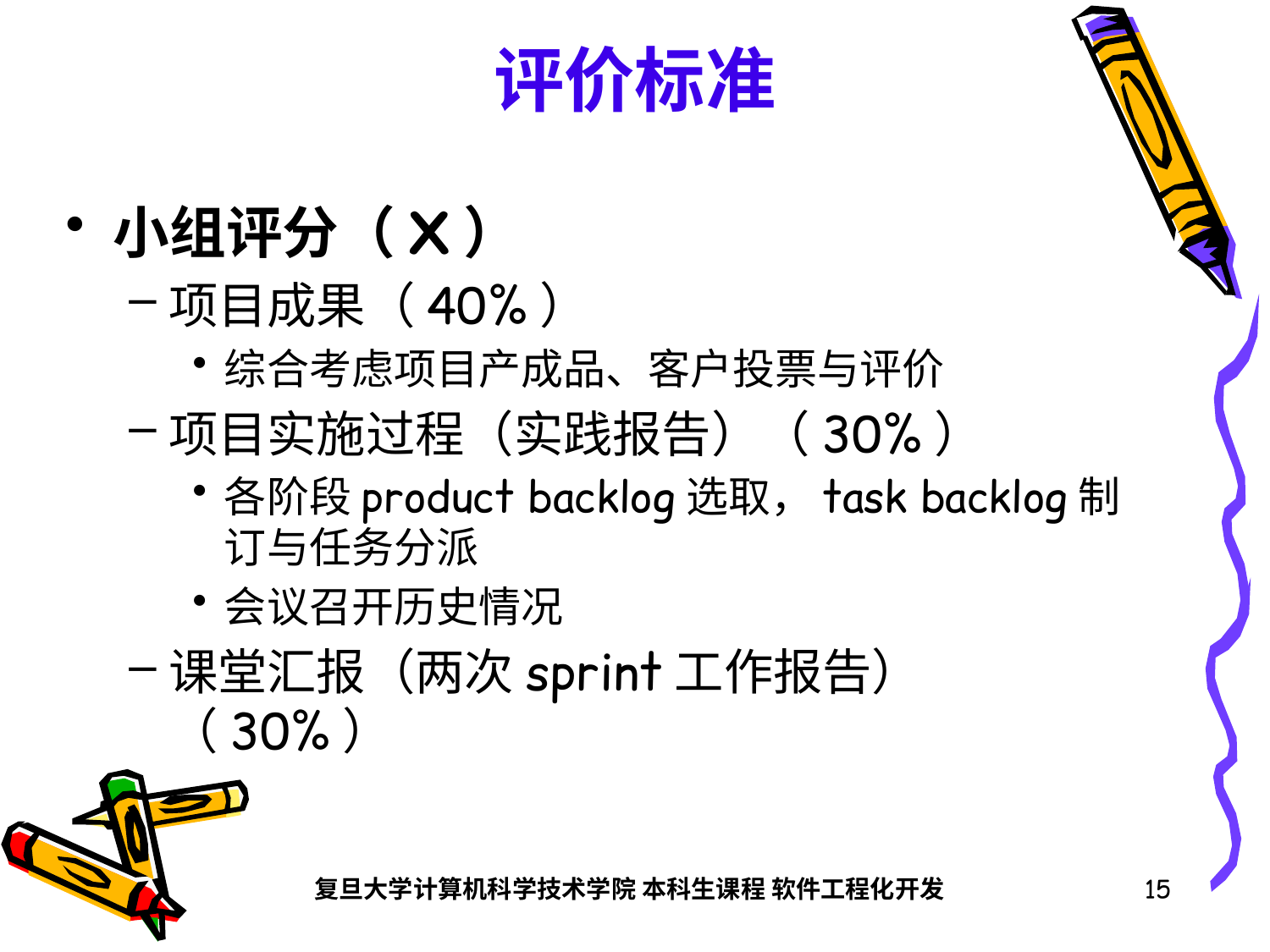

# 评价标准
小组评分（X）
项目成果（40%）
综合考虑项目产成品、客户投票与评价
项目实施过程（实践报告）（30%）
各阶段product backlog选取，task backlog制订与任务分派
会议召开历史情况
课堂汇报（两次sprint工作报告）（30%）

复旦大学计算机科学技术学院 本科生课程 软件工程化开发
15